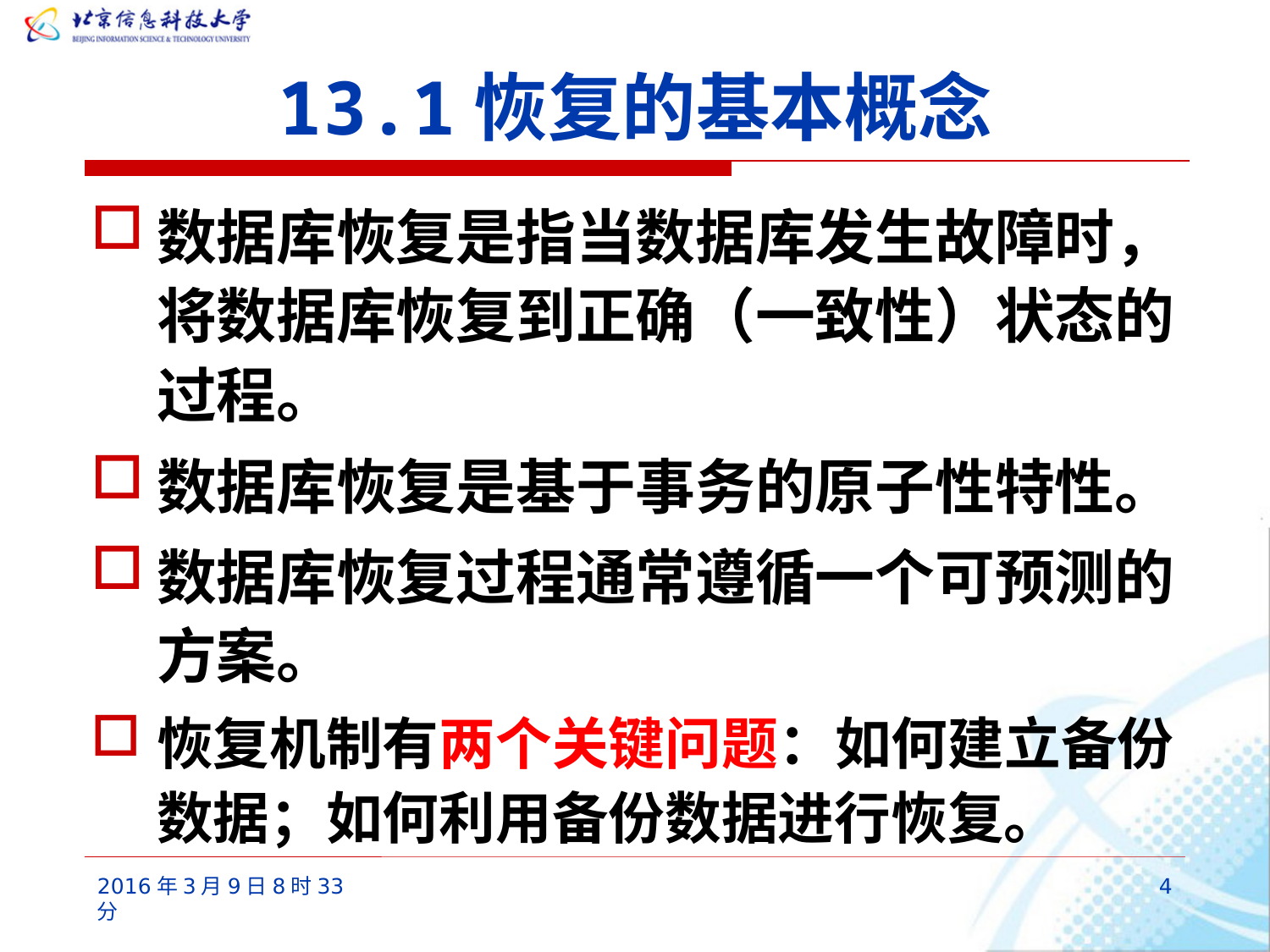

# 13.1恢复的基本概念
数据库恢复是指当数据库发生故障时，将数据库恢复到正确（一致性）状态的过程。
数据库恢复是基于事务的原子性特性。
数据库恢复过程通常遵循一个可预测的方案。
恢复机制有两个关键问题：如何建立备份数据；如何利用备份数据进行恢复。
2016年3月9日8时33分
4